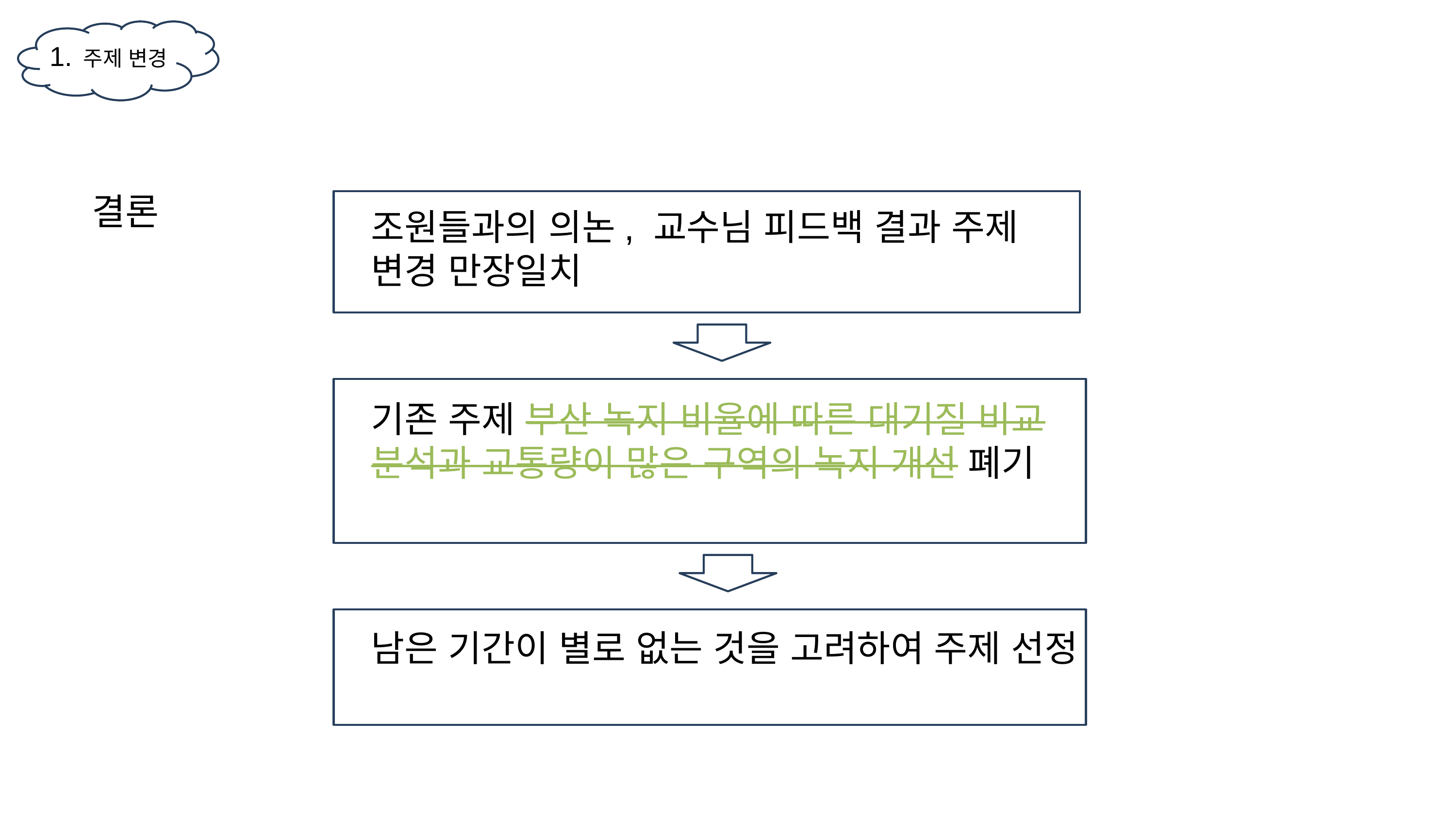

1. 주제 변경
결론

조원들과의 의논, 교수님 피드백 결과 주제 변경 만장일치

기존 주제 부산 녹지 비율에 따른 대기질 비교 분석과 교통량이 많은 구역의 녹지 개선 폐기

남은 기간이 별로 없는 것을 고려하여 주제 선정